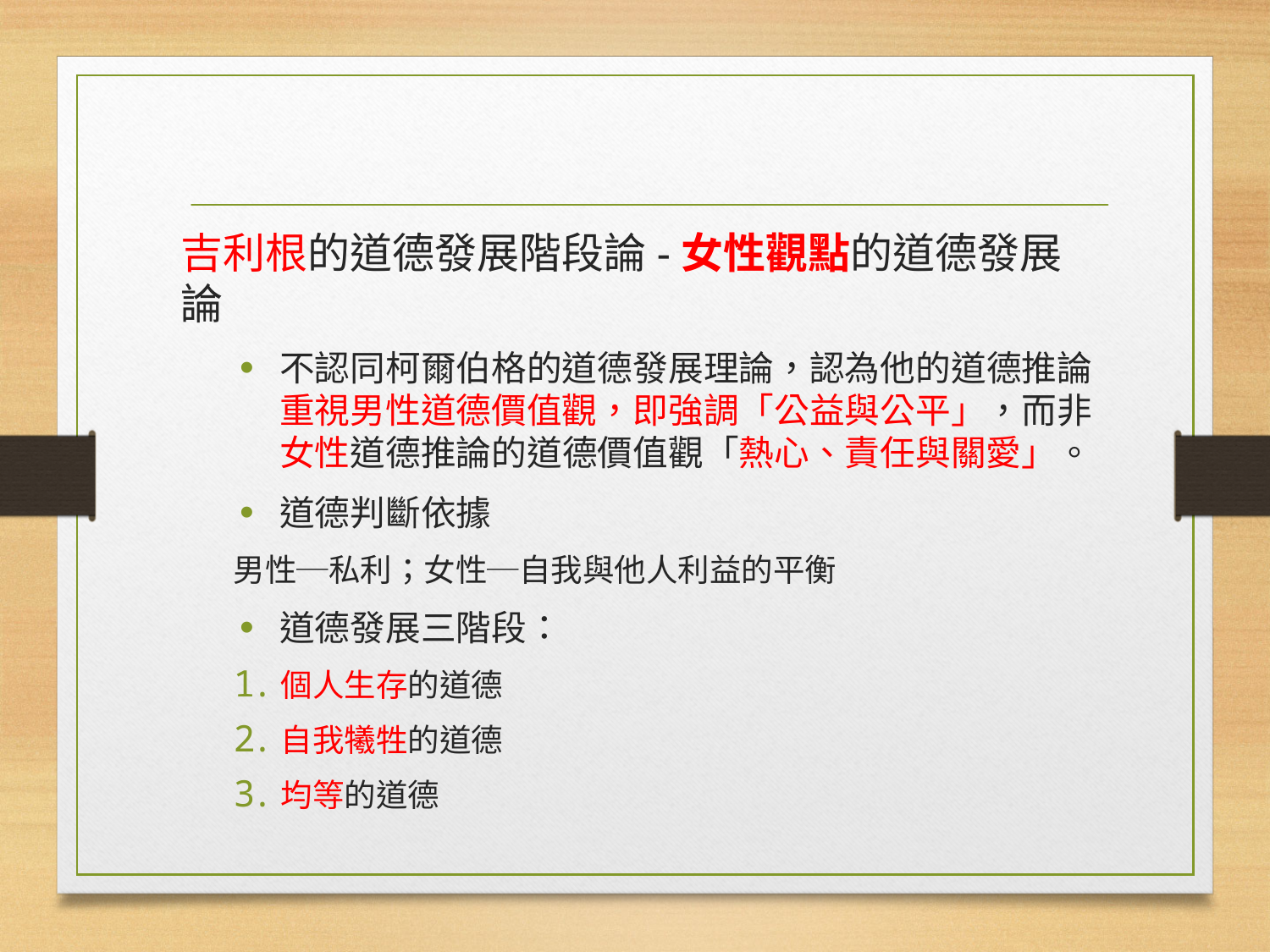

#
吉利根的道德發展階段論-女性觀點的道德發展論
不認同柯爾伯格的道德發展理論，認為他的道德推論重視男性道德價值觀，即強調「公益與公平」，而非女性道德推論的道德價值觀「熱心、責任與關愛」。
道德判斷依據
男性─私利；女性─自我與他人利益的平衡
道德發展三階段：
個人生存的道德
自我犧牲的道德
均等的道德